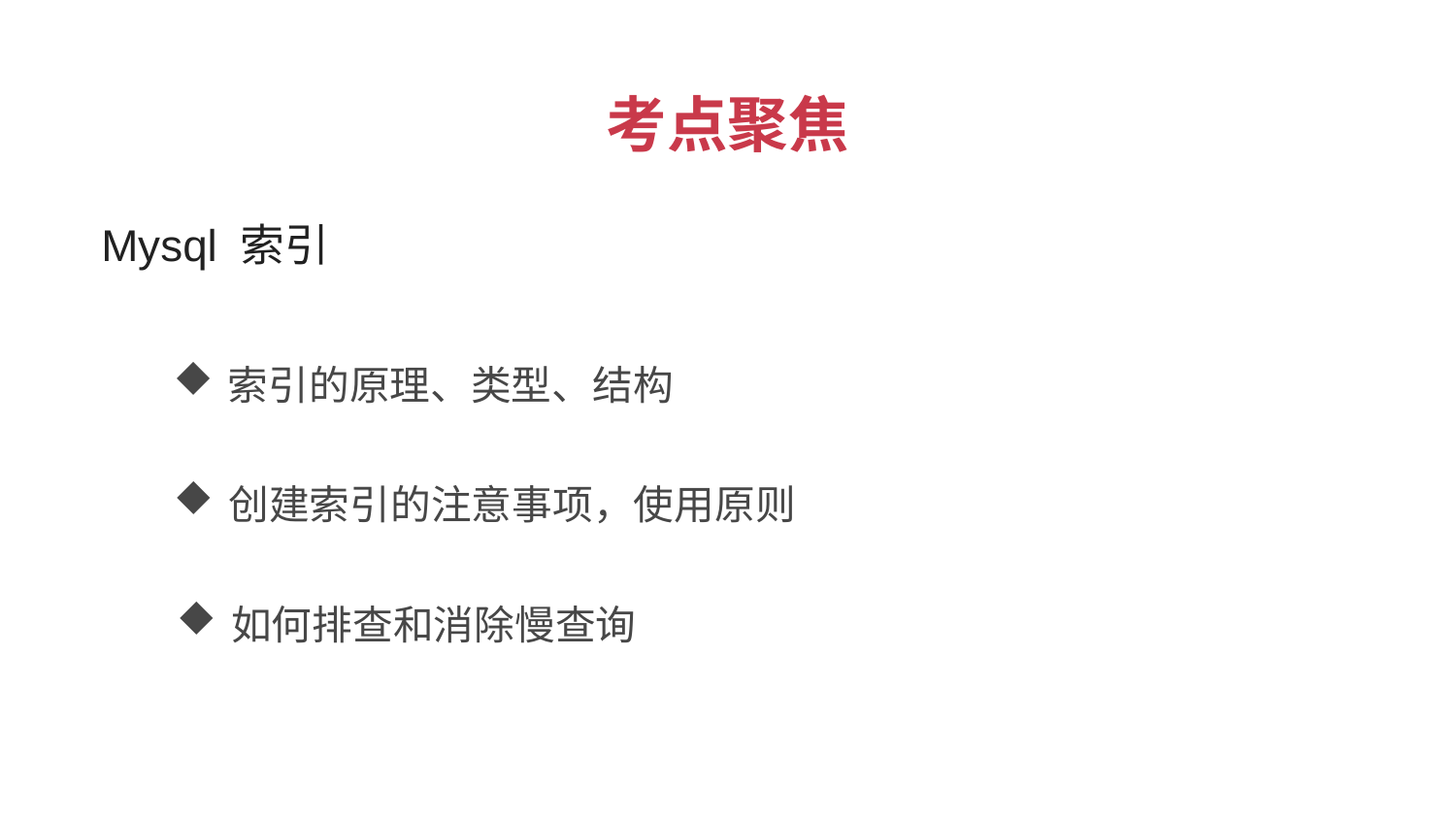

考点聚焦
 Mysql 索引
索引的原理、类型、结构
创建索引的注意事项，使用原则
如何排查和消除慢查询